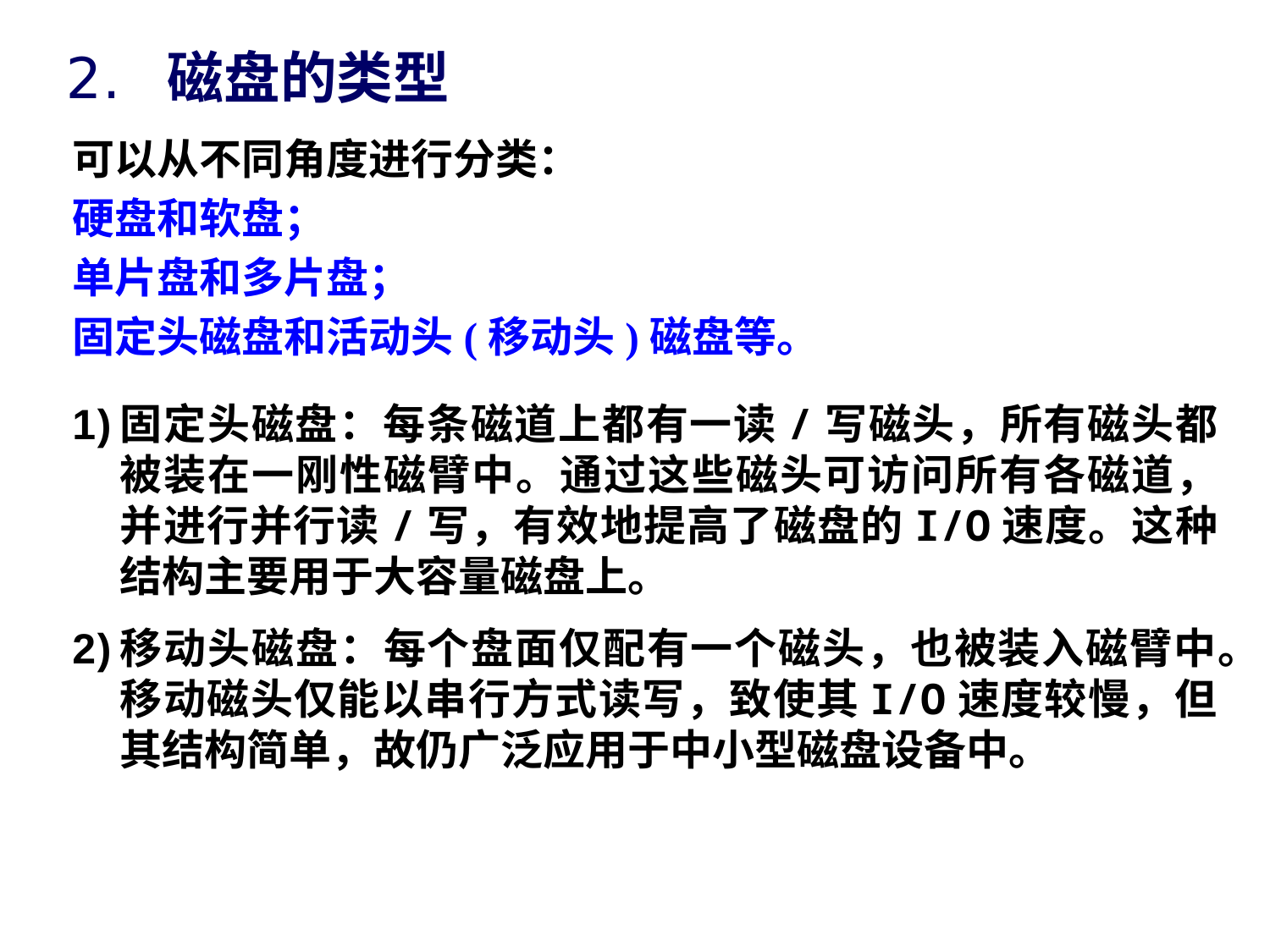

2.  磁盘的类型
可以从不同角度进行分类：
硬盘和软盘；
单片盘和多片盘；
固定头磁盘和活动头(移动头)磁盘等。
固定头磁盘：每条磁道上都有一读/写磁头，所有磁头都被装在一刚性磁臂中。通过这些磁头可访问所有各磁道，并进行并行读/写，有效地提高了磁盘的I/O速度。这种结构主要用于大容量磁盘上。
移动头磁盘：每个盘面仅配有一个磁头，也被装入磁臂中。移动磁头仅能以串行方式读写，致使其I/O速度较慢，但其结构简单，故仍广泛应用于中小型磁盘设备中。
94